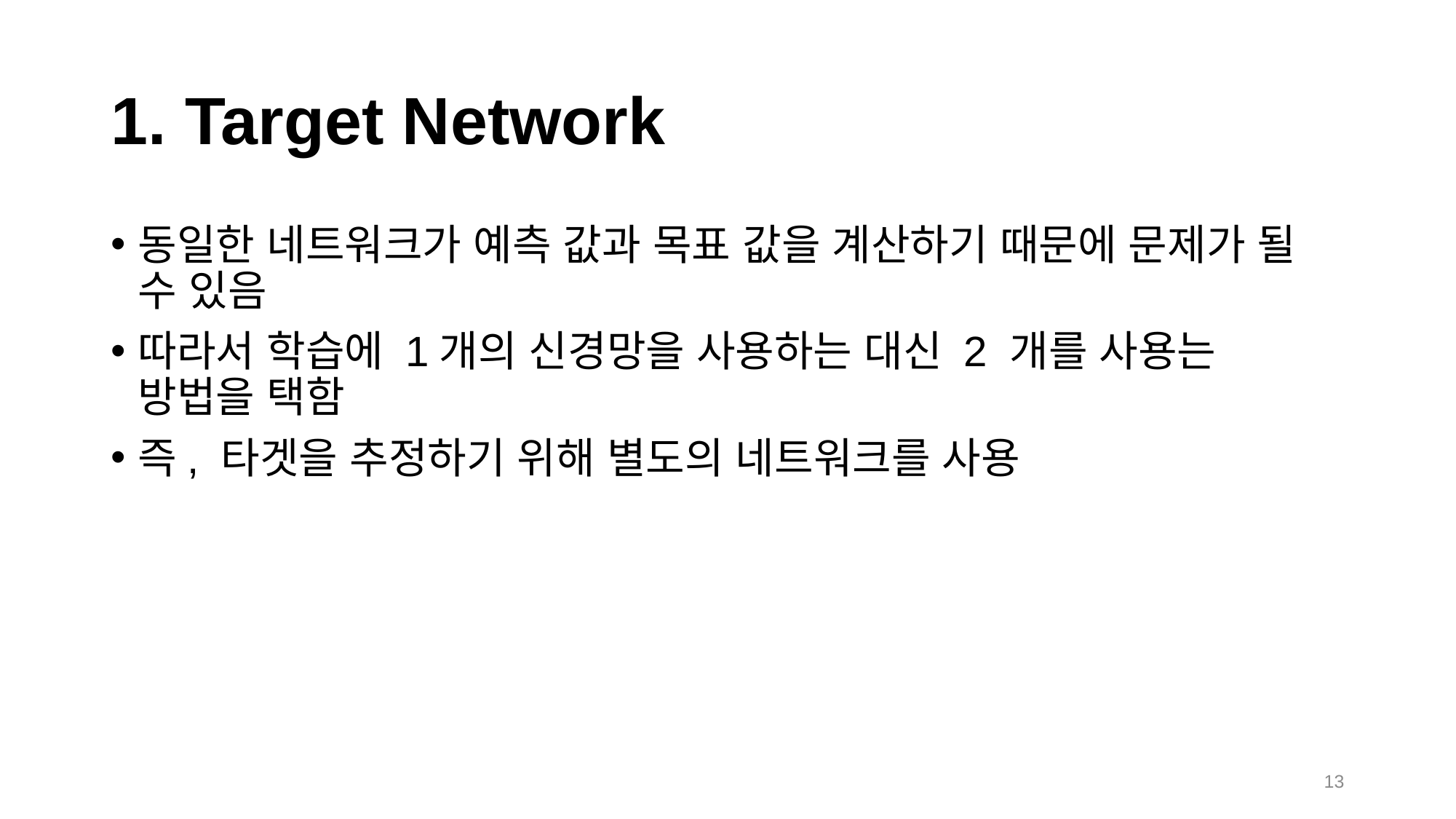

# 1. Target Network
동일한 네트워크가 예측 값과 목표 값을 계산하기 때문에 문제가 될 수 있음
따라서 학습에 1개의 신경망을 사용하는 대신 2 개를 사용는 방법을 택함
즉, 타겟을 추정하기 위해 별도의 네트워크를 사용
13